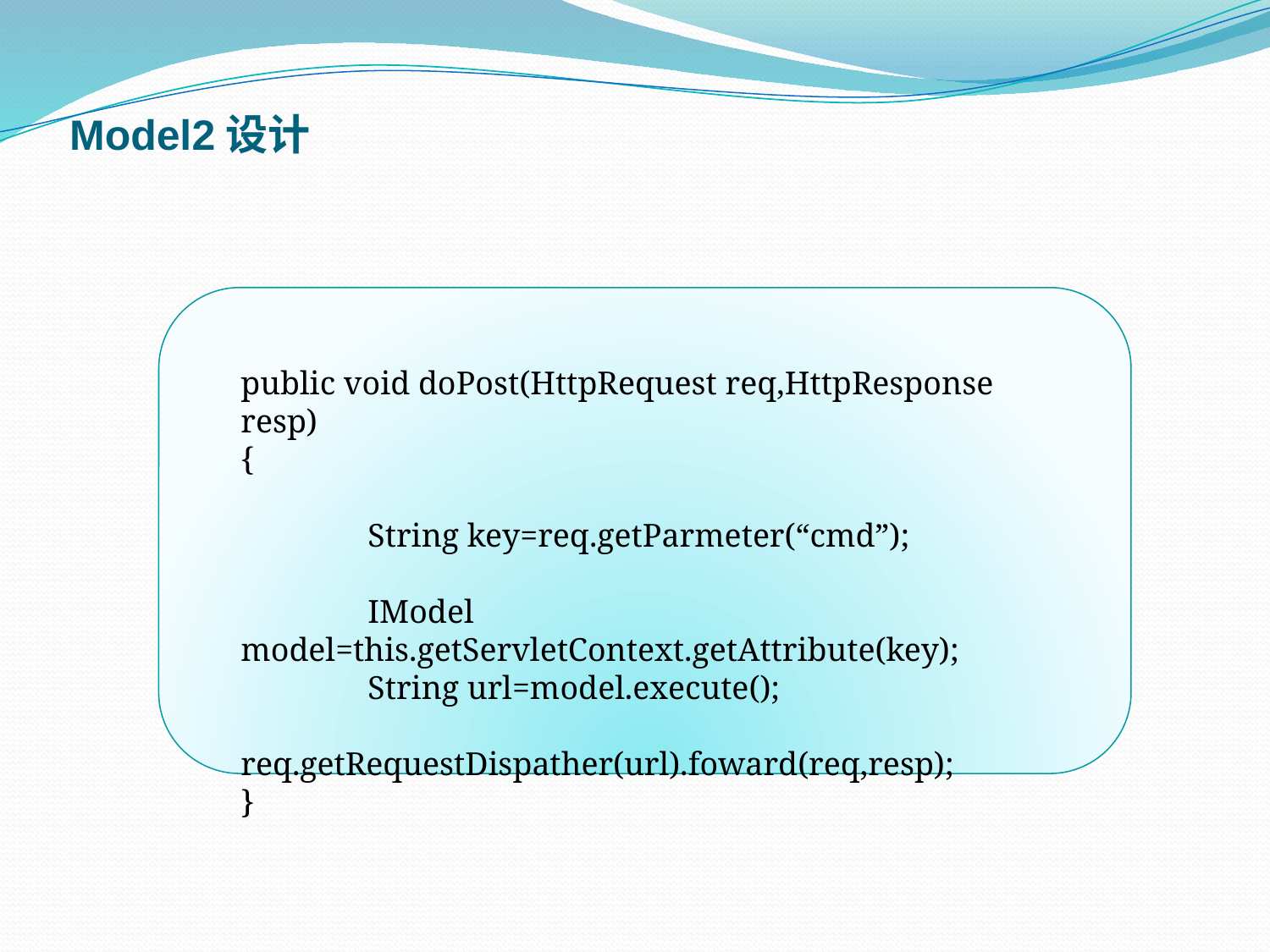

# Model2设计

public void doPost(HttpRequest req,HttpResponse resp)
{

	String key=req.getParmeter(“cmd”);

	IModel model=this.getServletContext.getAttribute(key);
	String url=model.execute();
	req.getRequestDispather(url).foward(req,resp);
}